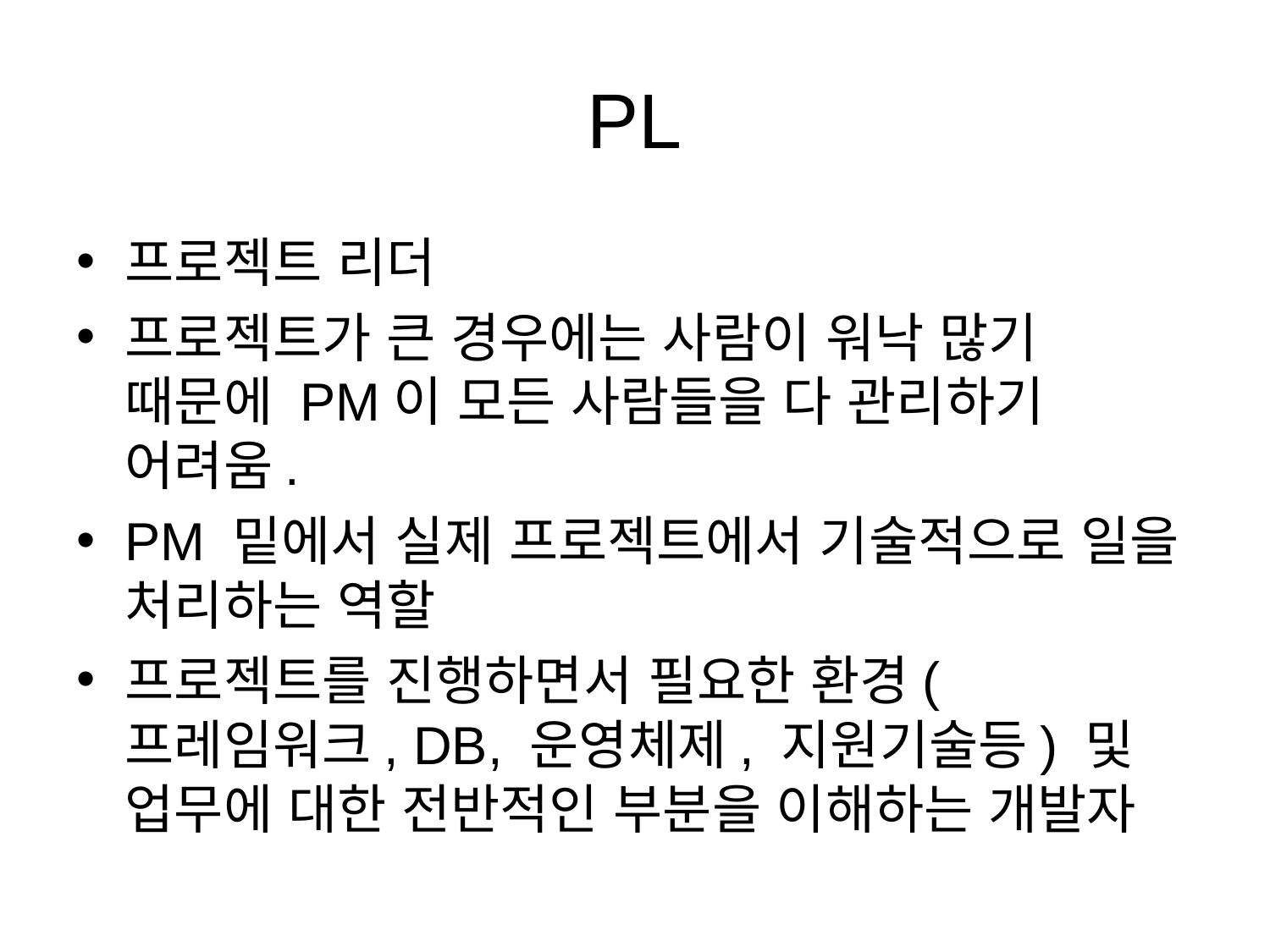

# PL
프로젝트 리더
프로젝트가 큰 경우에는 사람이 워낙 많기 때문에 PM이 모든 사람들을 다 관리하기 어려움.
PM 밑에서 실제 프로젝트에서 기술적으로 일을 처리하는 역할
프로젝트를 진행하면서 필요한 환경(프레임워크, DB, 운영체제, 지원기술등) 및 업무에 대한 전반적인 부분을 이해하는 개발자